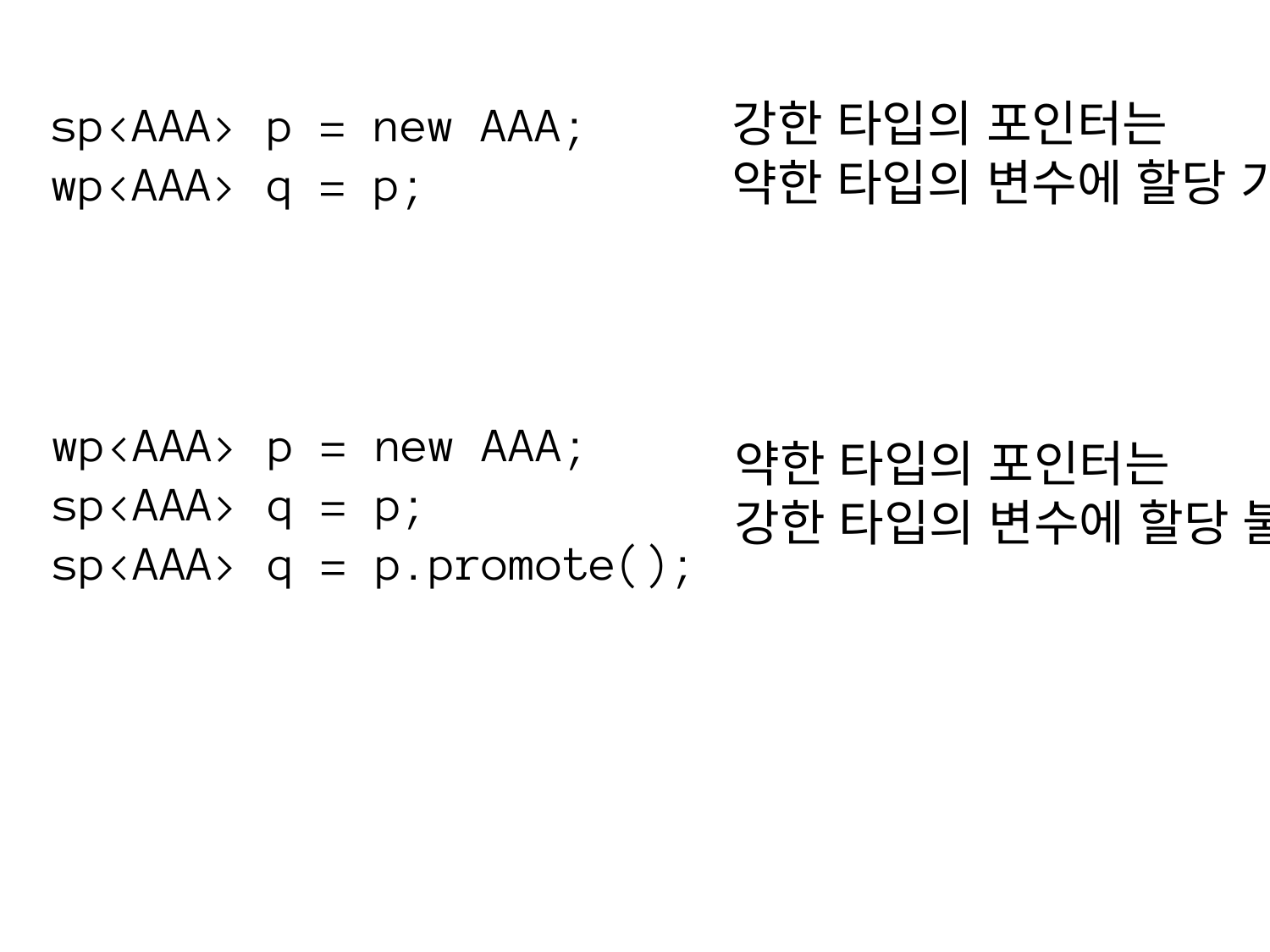

sp<AAA> p = new AAA;
wp<AAA> q = p;
강한 타입의 포인터는
약한 타입의 변수에 할당 가능
wp<AAA> p = new AAA;
sp<AAA> q = p;
sp<AAA> q = p.promote();

약한 타입의 포인터는
강한 타입의 변수에 할당 불가능